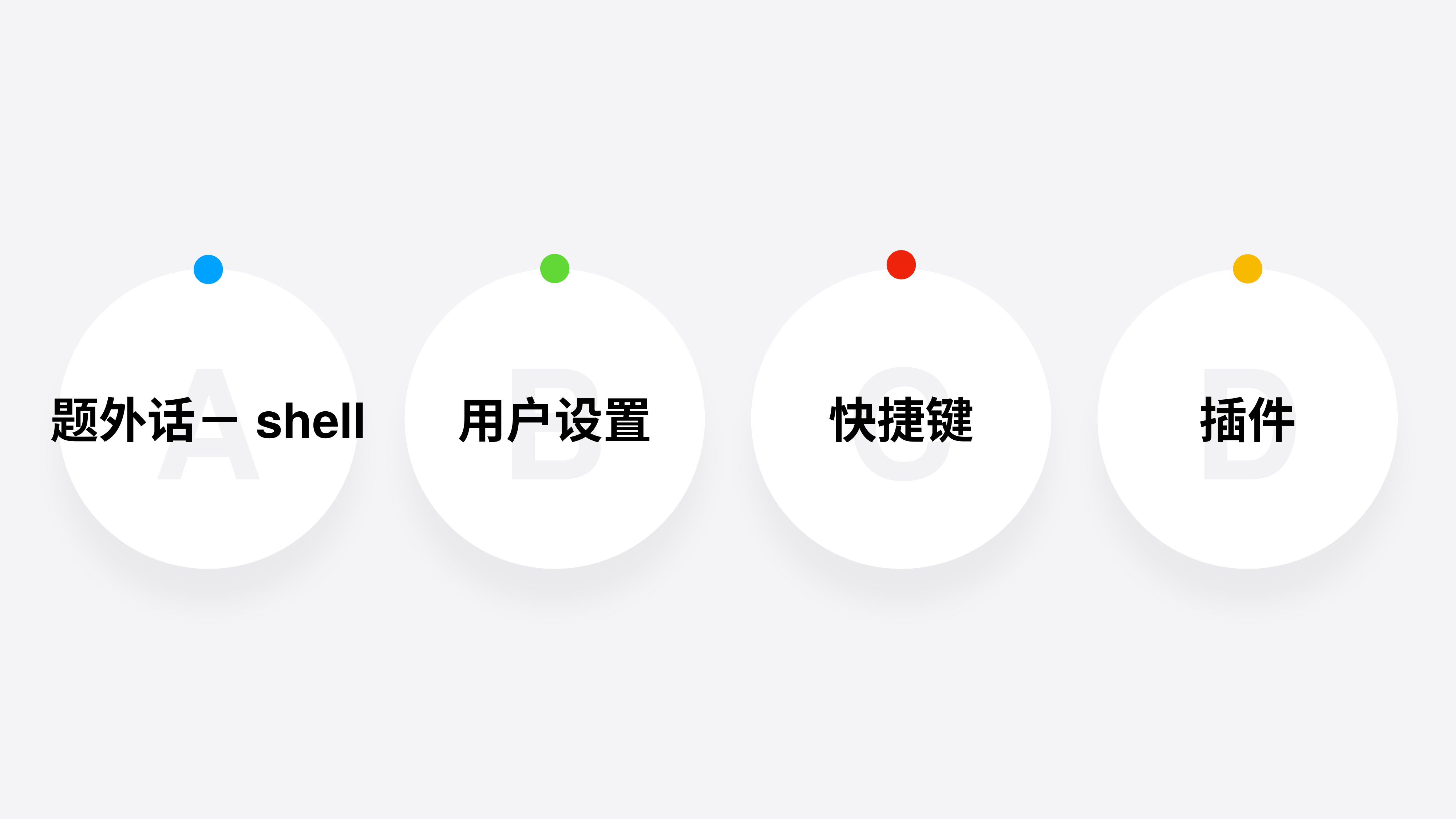

C
快捷键

B
用户设置

D
插件

A
题外话－shell